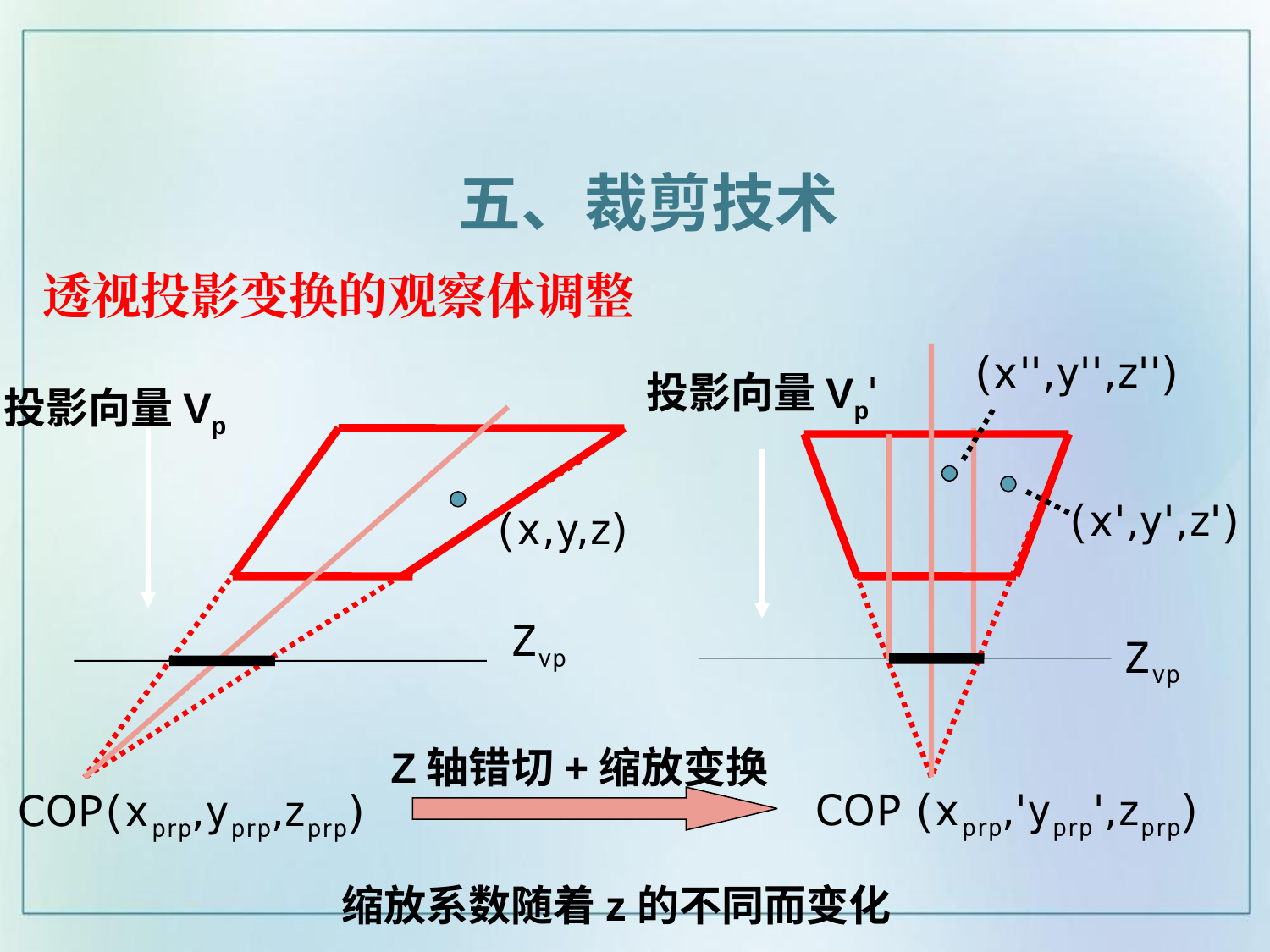

五、裁剪技术
透视投影变换的观察体调整
(x'',y'',z'')

投影向量Vp'
投影向量Vp

(x',y',z')

(x,y,z)
Zvp
Zvp

Z轴错切+缩放变换
COP(xprp,yprp,zprp)
COP (xprp,'yprp',zprp)

缩放系数随着z的不同而变化